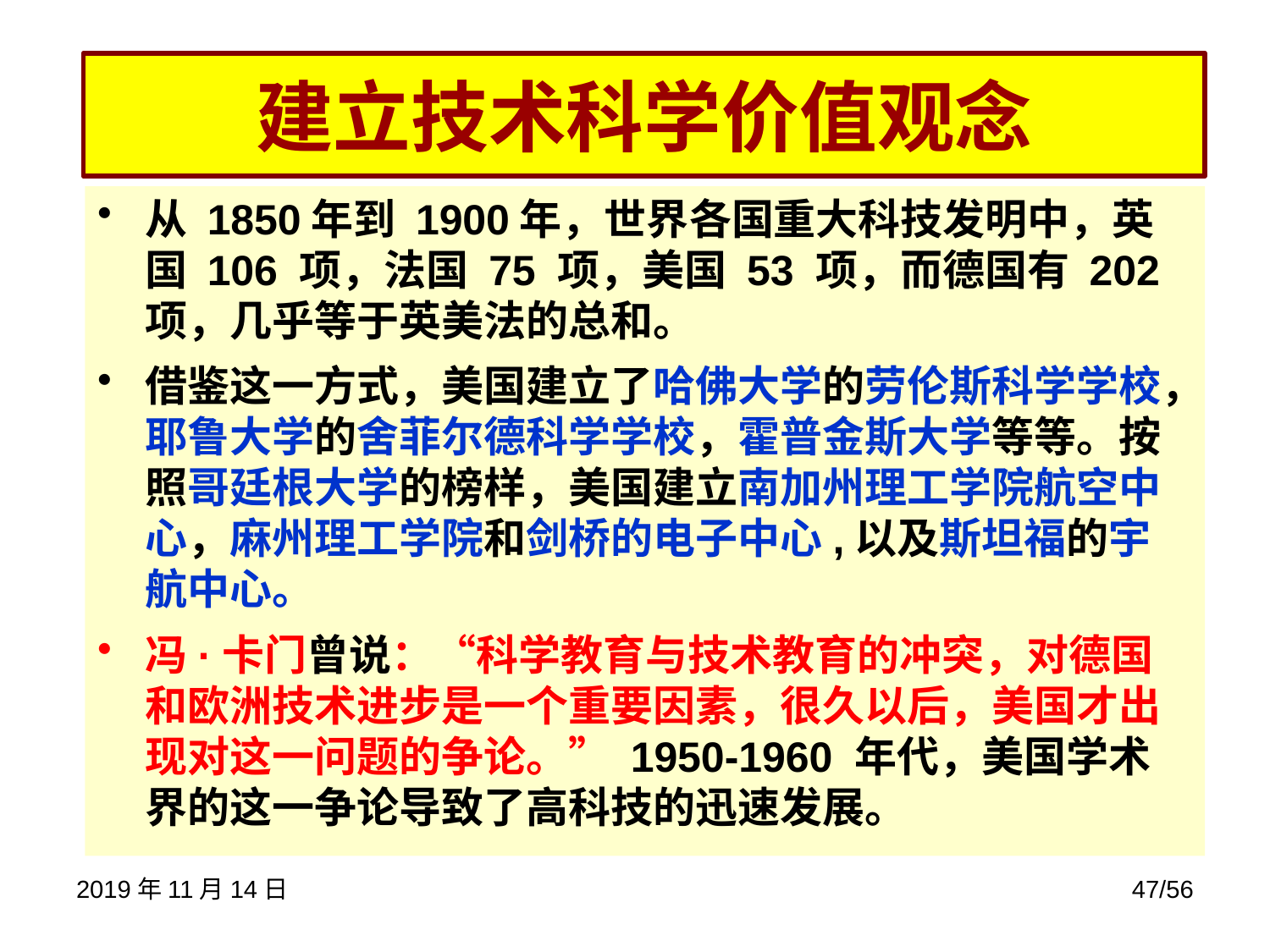

# 建立技术科学价值观念
从 1850年到 1900年，世界各国重大科技发明中，英国 106 项，法国 75 项，美国 53 项，而德国有 202 项，几乎等于英美法的总和。
借鉴这一方式，美国建立了哈佛大学的劳伦斯科学学校，耶鲁大学的舍菲尔德科学学校，霍普金斯大学等等。按照哥廷根大学的榜样，美国建立南加州理工学院航空中心，麻州理工学院和剑桥的电子中心,以及斯坦福的宇航中心。
冯·卡门曾说：“科学教育与技术教育的冲突，对德国和欧洲技术进步是一个重要因素，很久以后，美国才出现对这一问题的争论。” 1950-1960 年代，美国学术界的这一争论导致了高科技的迅速发展。
2019年11月14日
47/56